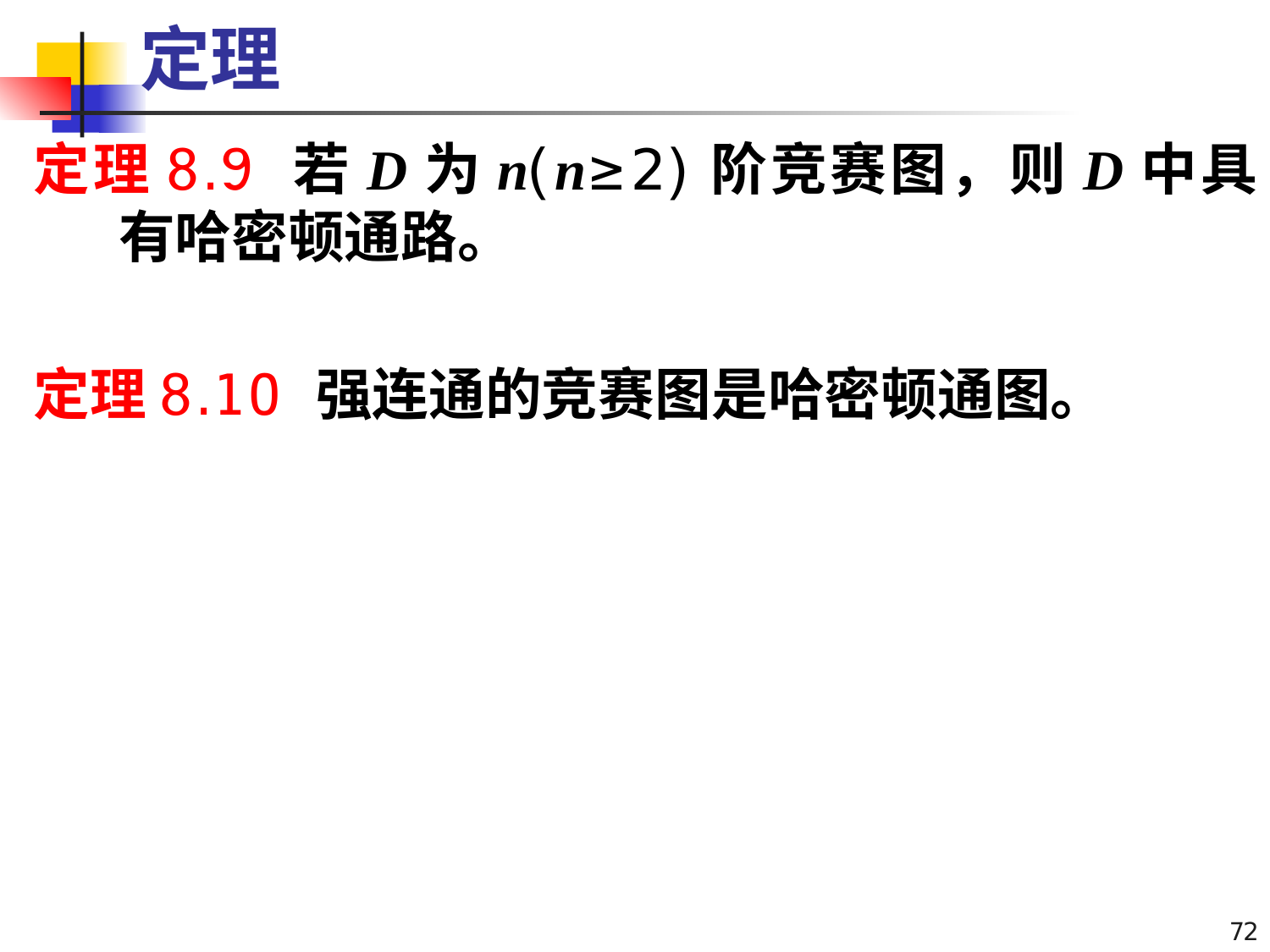

# 定理
定理8.9 若D为n(n≥2)阶竞赛图，则D中具有哈密顿通路。

定理8.10 强连通的竞赛图是哈密顿通图。
72